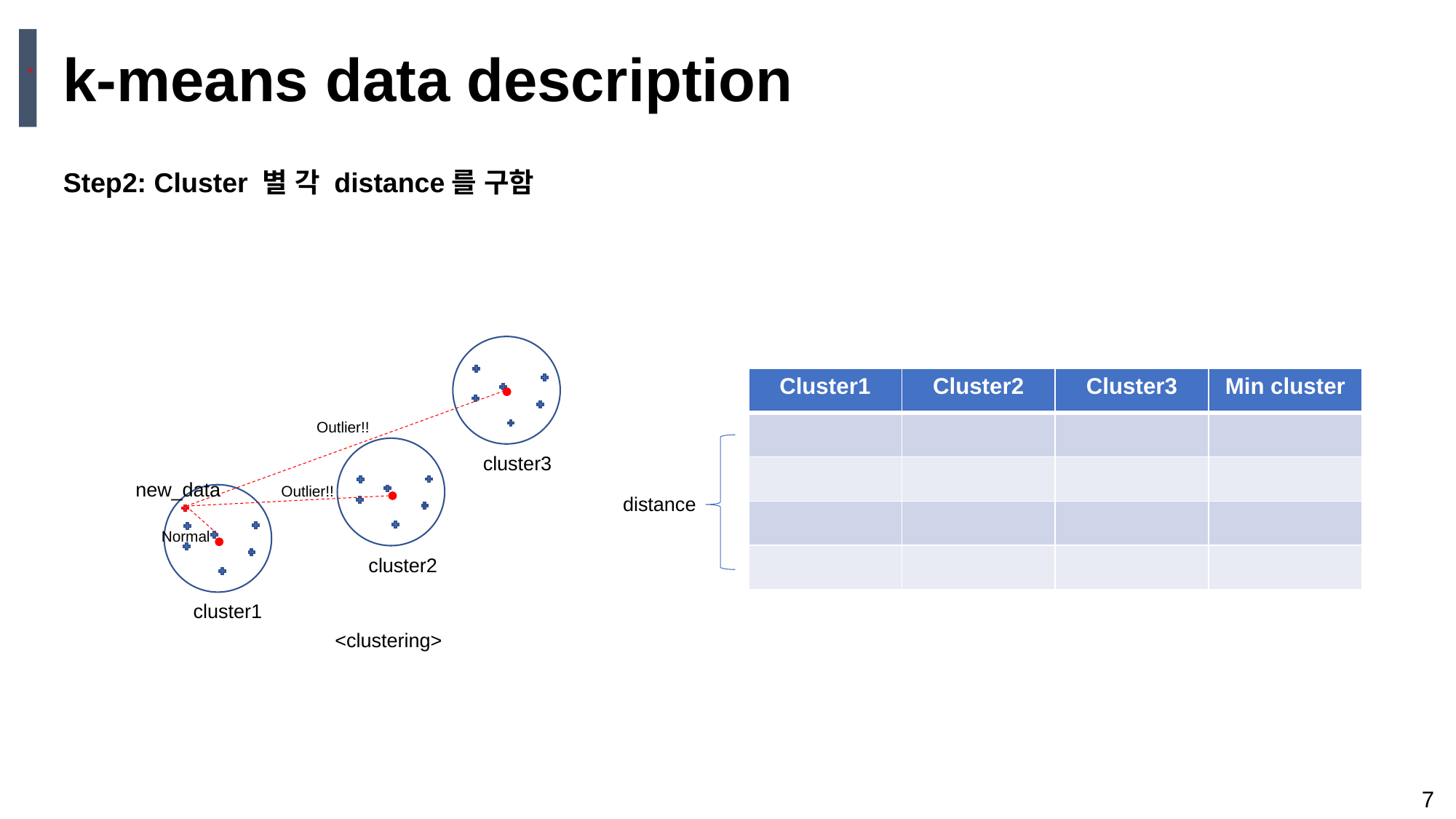

`
k-means data description
Step2: Cluster 별 각 distance를 구함

new_data

<clustering>
| Cluster1 | Cluster2 | Cluster3 | Min cluster |
| --- | --- | --- | --- |
|  |  |  |  |
|  |  |  |  |
|  |  |  |  |
|  |  |  |  |
Outlier!!

cluster3
Outlier!!
distance
Normal
cluster2
cluster1
7